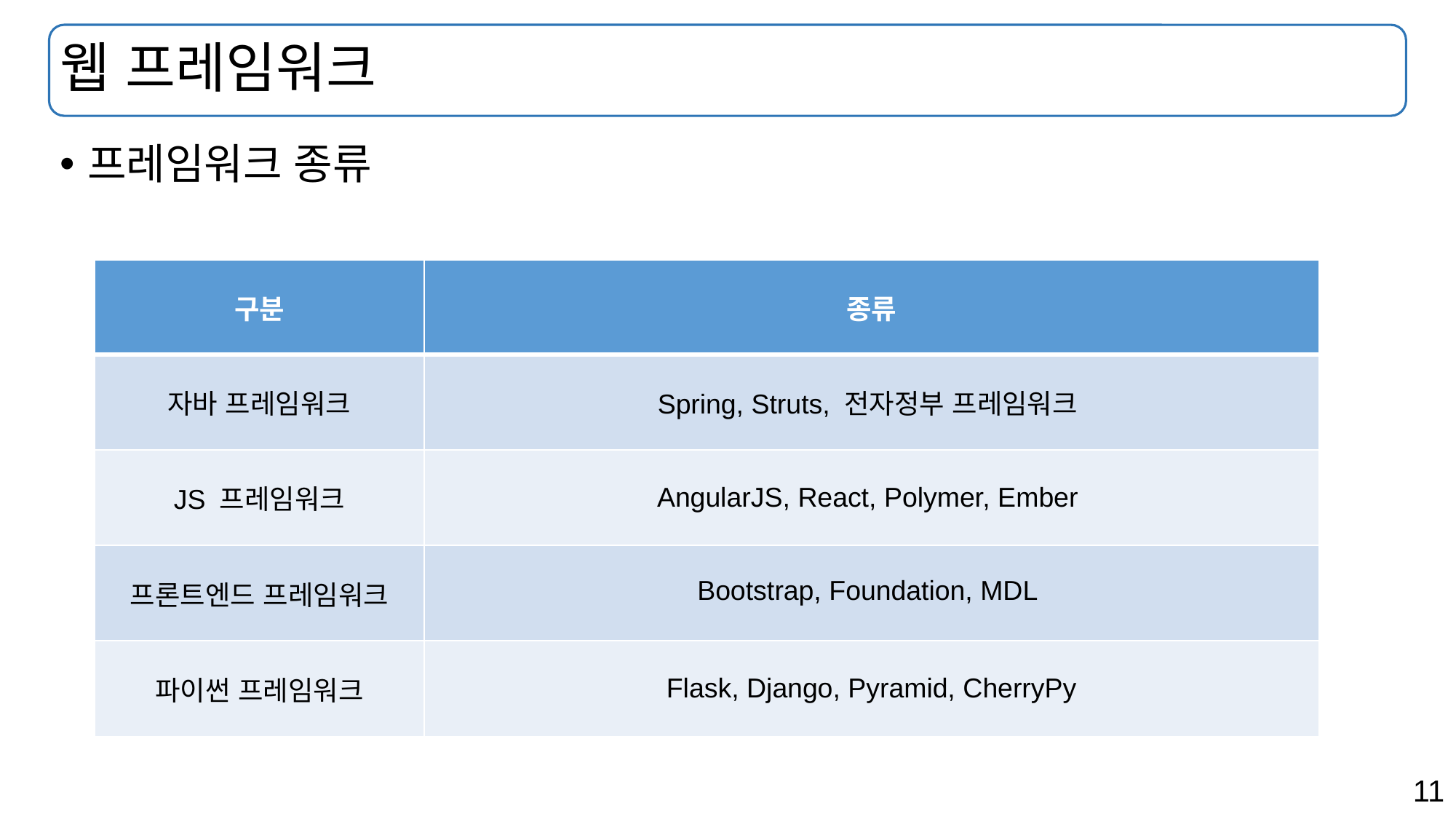

# 웹 프레임워크
프레임워크 종류
| 구분 | 종류 |
| --- | --- |
| 자바 프레임워크 | Spring, Struts, 전자정부 프레임워크 |
| JS 프레임워크 | AngularJS, React, Polymer, Ember |
| 프론트엔드 프레임워크 | Bootstrap, Foundation, MDL |
| 파이썬 프레임워크 | Flask, Django, Pyramid, CherryPy |